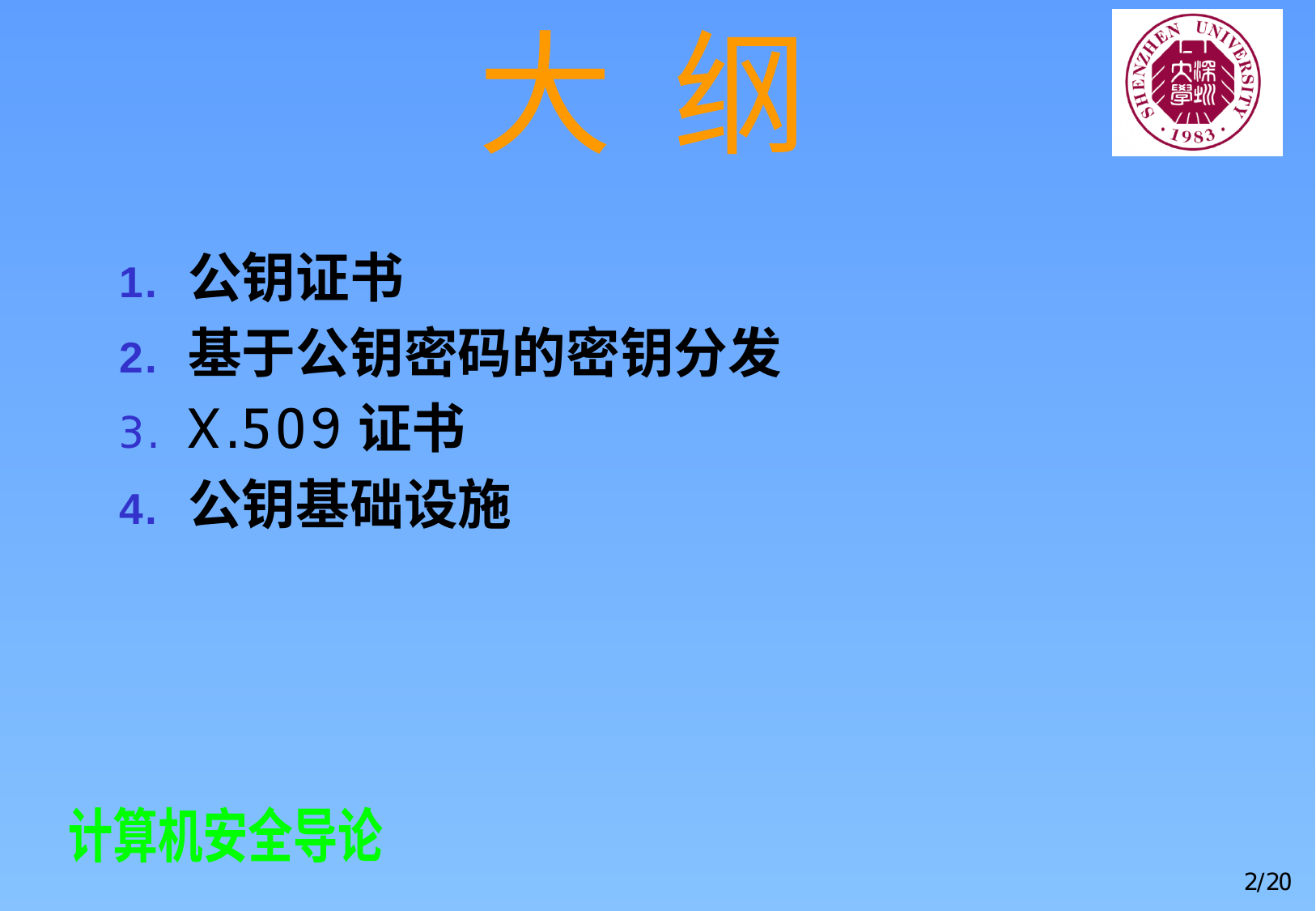

# 大  纲
公钥证书
基于公钥密码的密钥分发
X.509证书
公钥基础设施
2/20